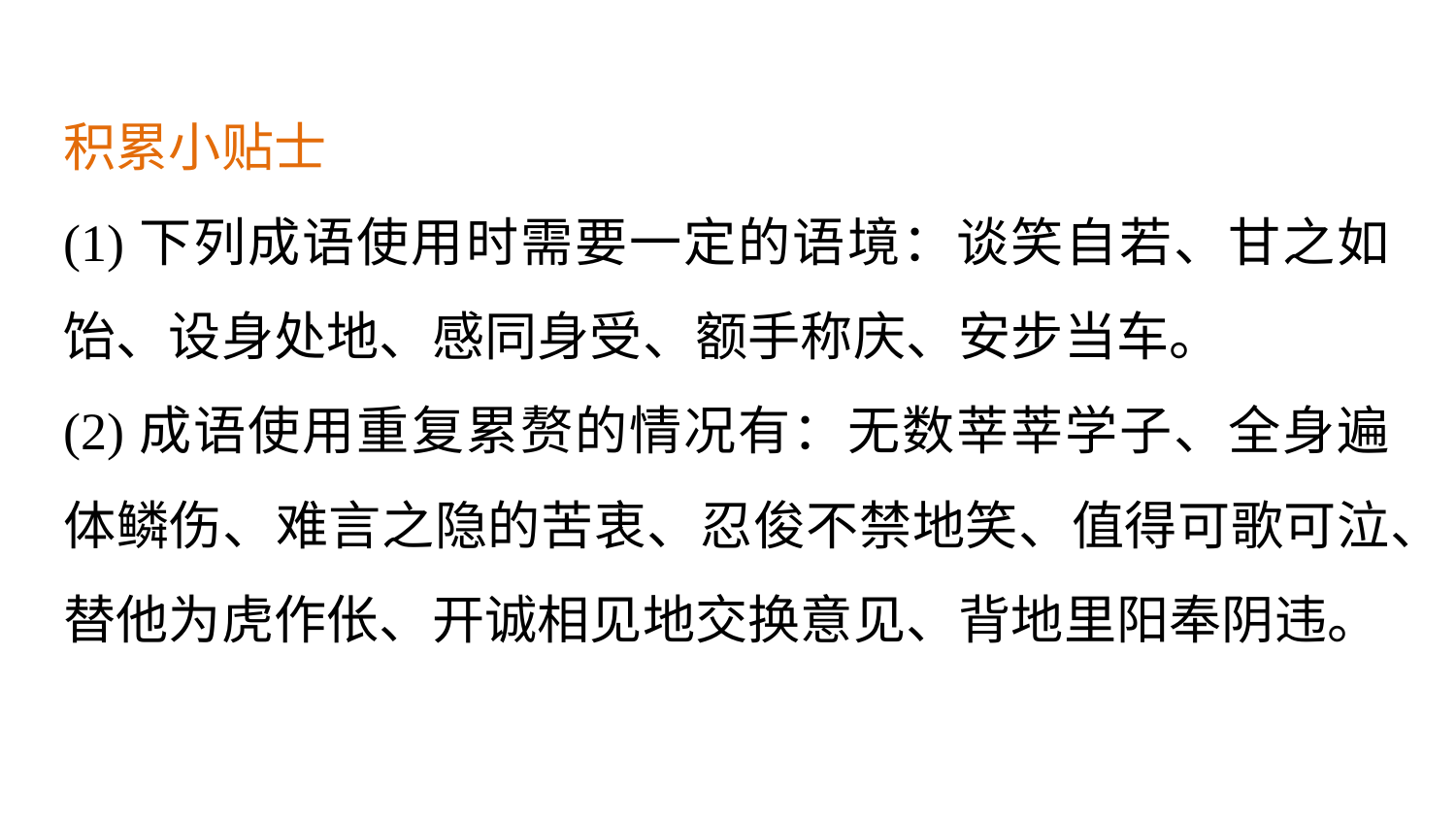

积累小贴士
(1)下列成语使用时需要一定的语境：谈笑自若、甘之如饴、设身处地、感同身受、额手称庆、安步当车。
(2)成语使用重复累赘的情况有：无数莘莘学子、全身遍体鳞伤、难言之隐的苦衷、忍俊不禁地笑、值得可歌可泣、替他为虎作伥、开诚相见地交换意见、背地里阳奉阴违。